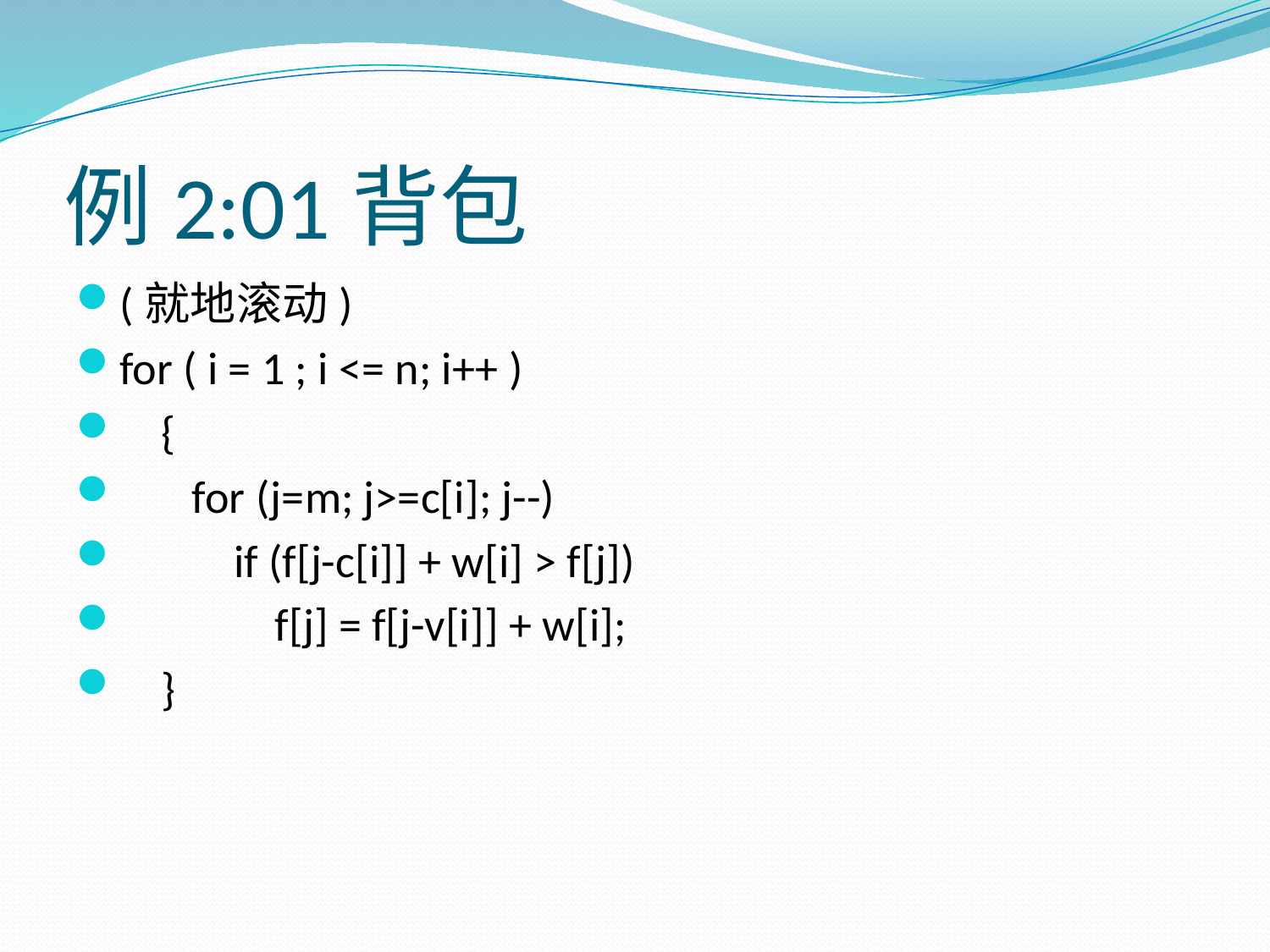

# 例2:01背包
(就地滚动)
for ( i = 1 ; i <= n; i++ )
    {
       for (j=m; j>=c[i]; j--)
           if (f[j-c[i]] + w[i] > f[j])
               f[j] = f[j-v[i]] + w[i];
    }